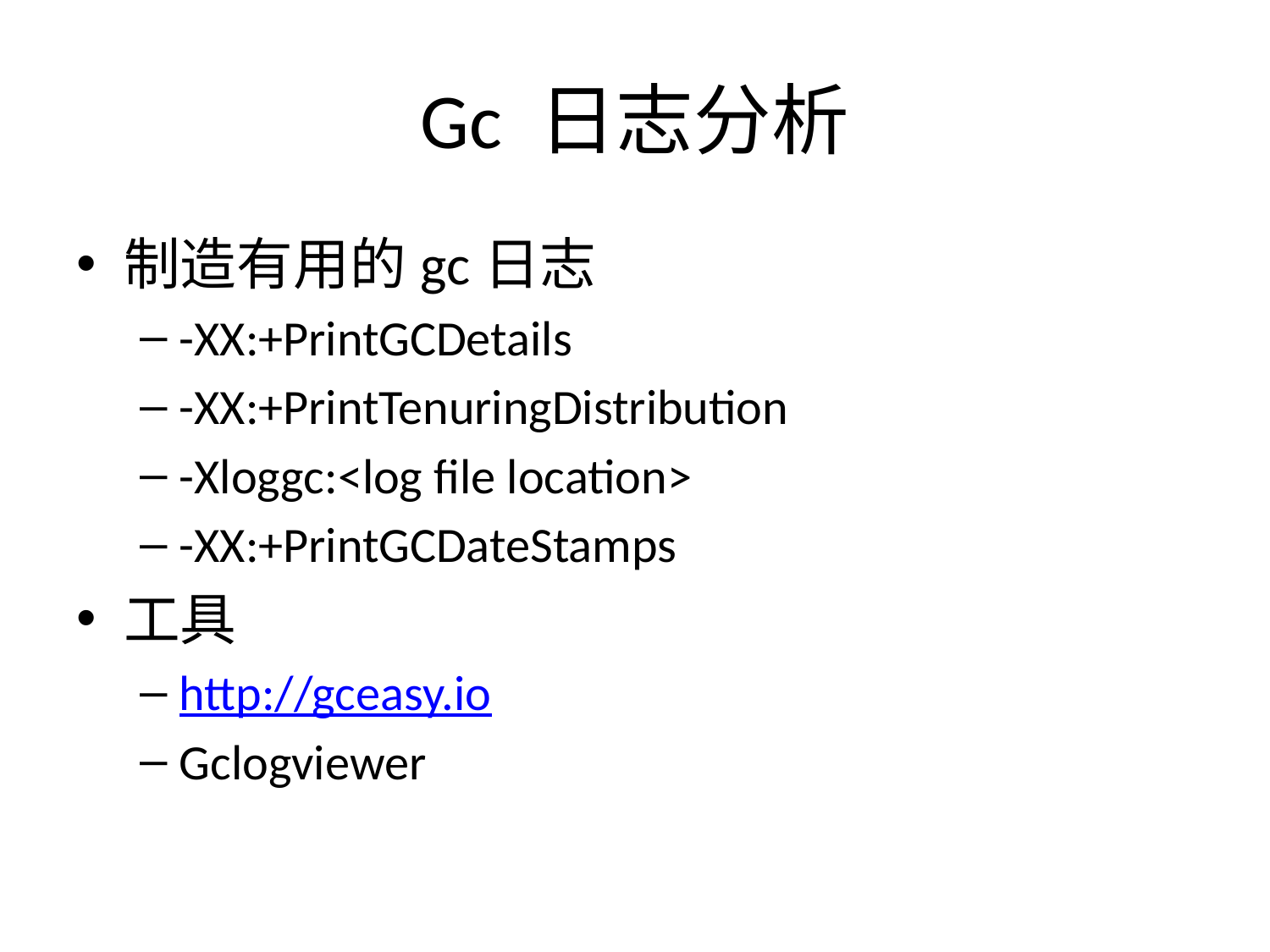

# Gc 日志分析
制造有用的gc日志
-XX:+PrintGCDetails
-XX:+PrintTenuringDistribution
-Xloggc:<log file location>
-XX:+PrintGCDateStamps
工具
http://gceasy.io
Gclogviewer